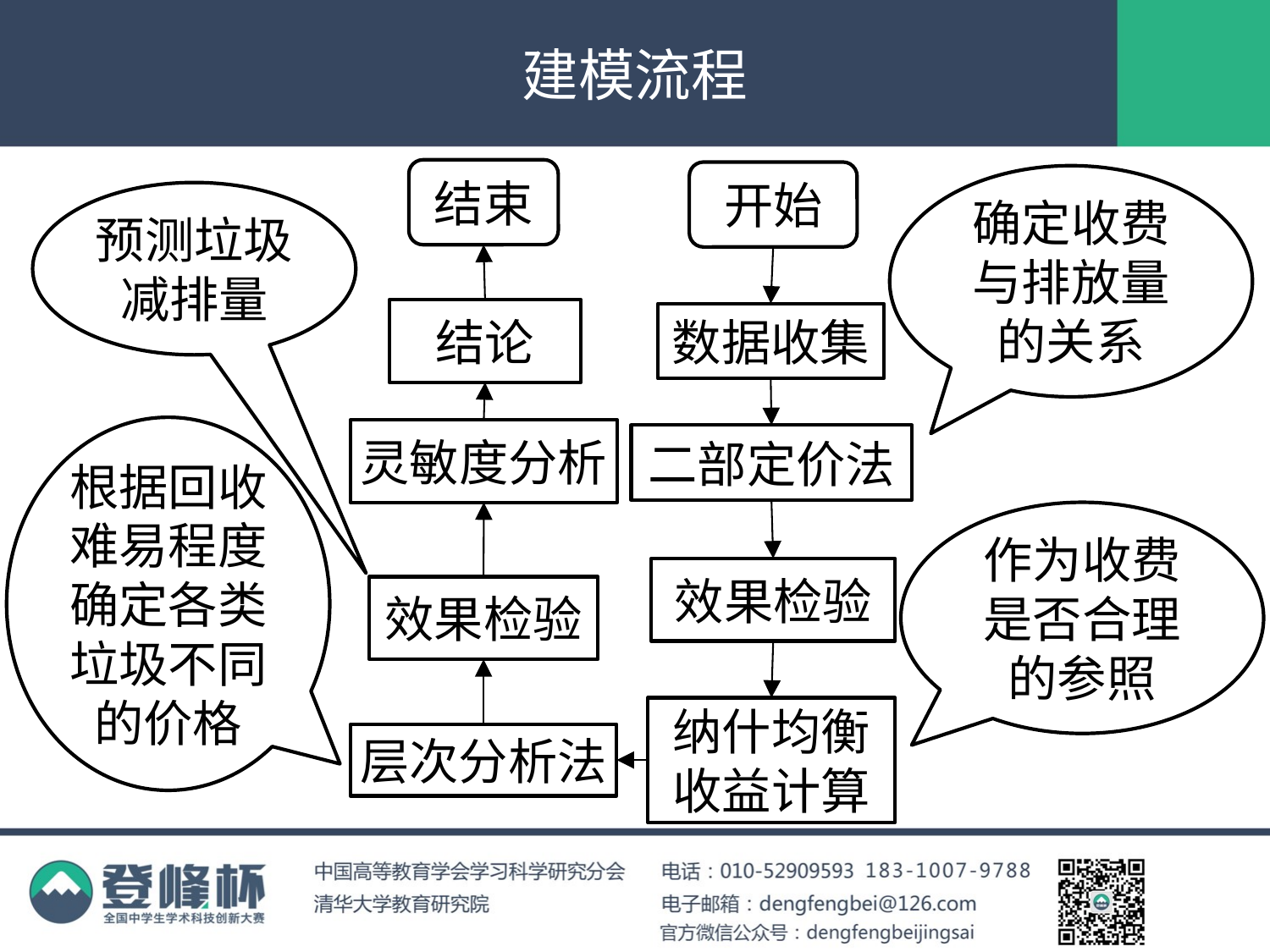

建模流程
结束
开始
确定收费与排放量的关系
预测垃圾减排量
结论
数据收集
根据回收难易程度确定各类垃圾不同的价格
灵敏度分析
二部定价法
作为收费是否合理的参照
效果检验
效果检验
纳什均衡收益计算
层次分析法